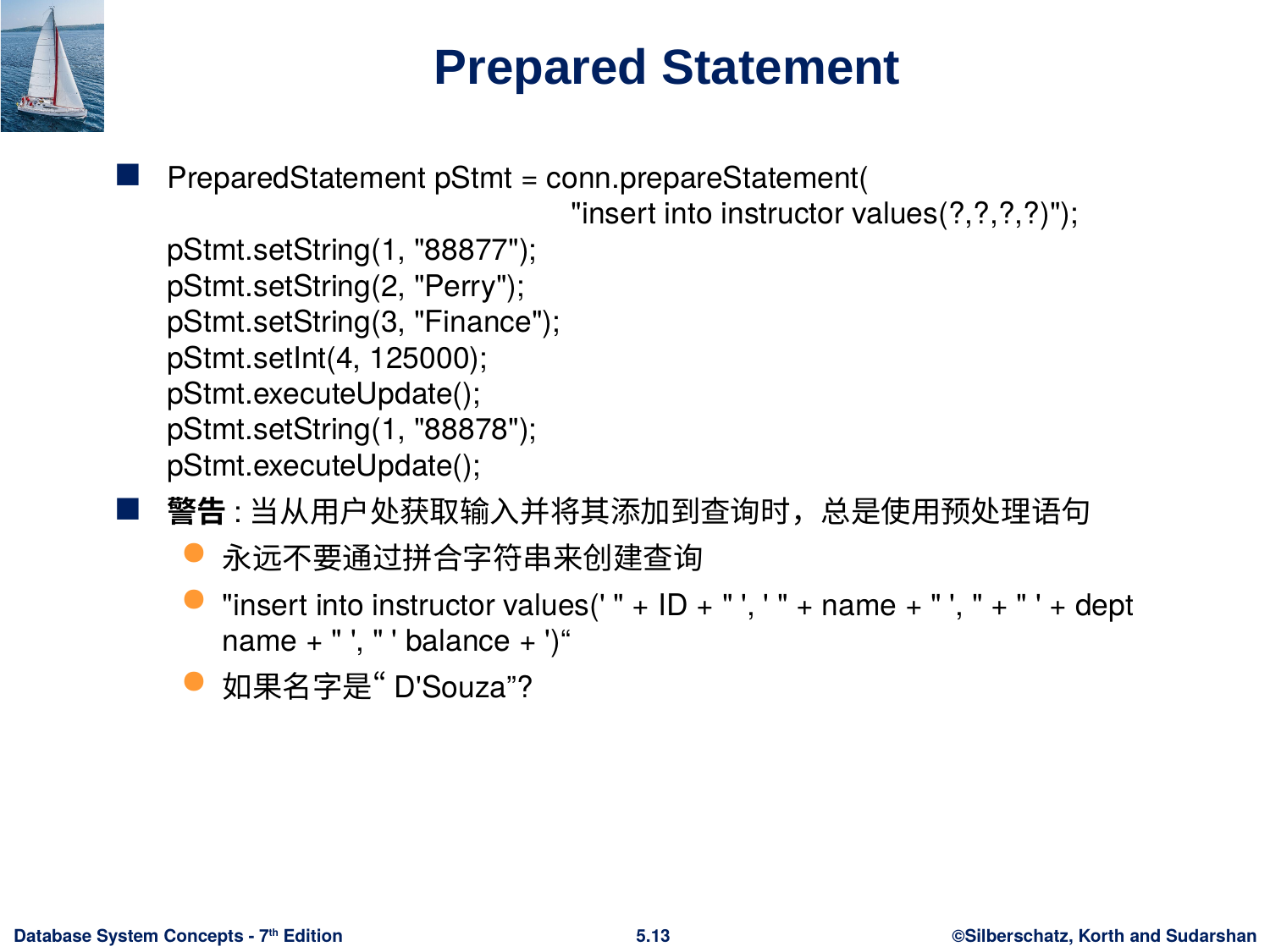

# Prepared Statement
PreparedStatement pStmt = conn.prepareStatement(
                                                 "insert into instructor values(?,?,?,?)");
pStmt.setString(1, "88877");
pStmt.setString(2, "Perry");
pStmt.setString(3, "Finance");
pStmt.setInt(4, 125000);
pStmt.executeUpdate();
pStmt.setString(1, "88878");
pStmt.executeUpdate();
警告:当从用户处获取输入并将其添加到查询时，总是使用预处理语句
永远不要通过拼合字符串来创建查询
"insert into instructor values(' " + ID + " ', ' " + name + " ', " + " ' + dept name + " ', " ' balance + ')“
如果名字是“D'Souza”?